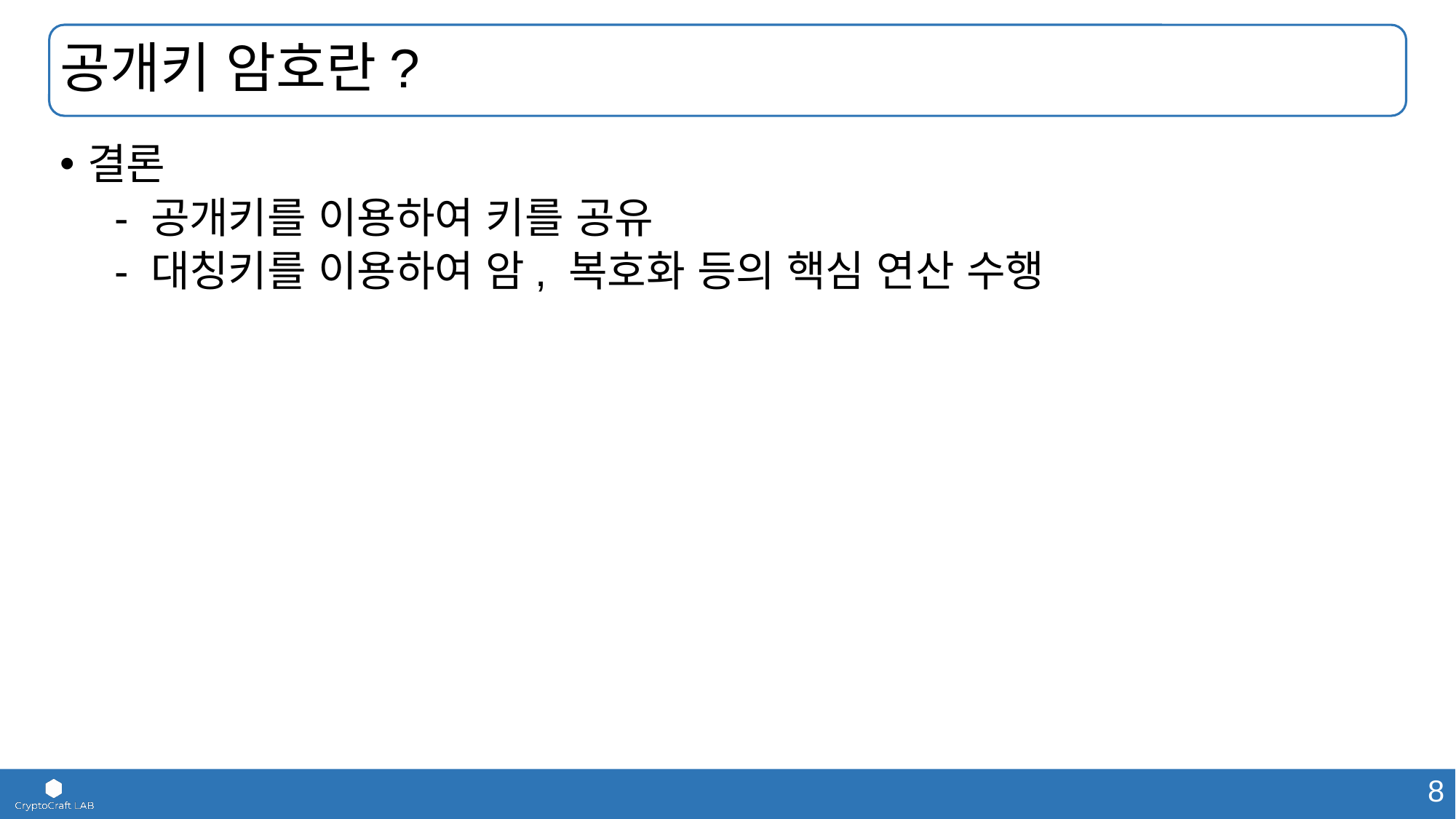

# 공개키 암호란?
결론
- 공개키를 이용하여 키를 공유
- 대칭키를 이용하여 암, 복호화 등의 핵심 연산 수행